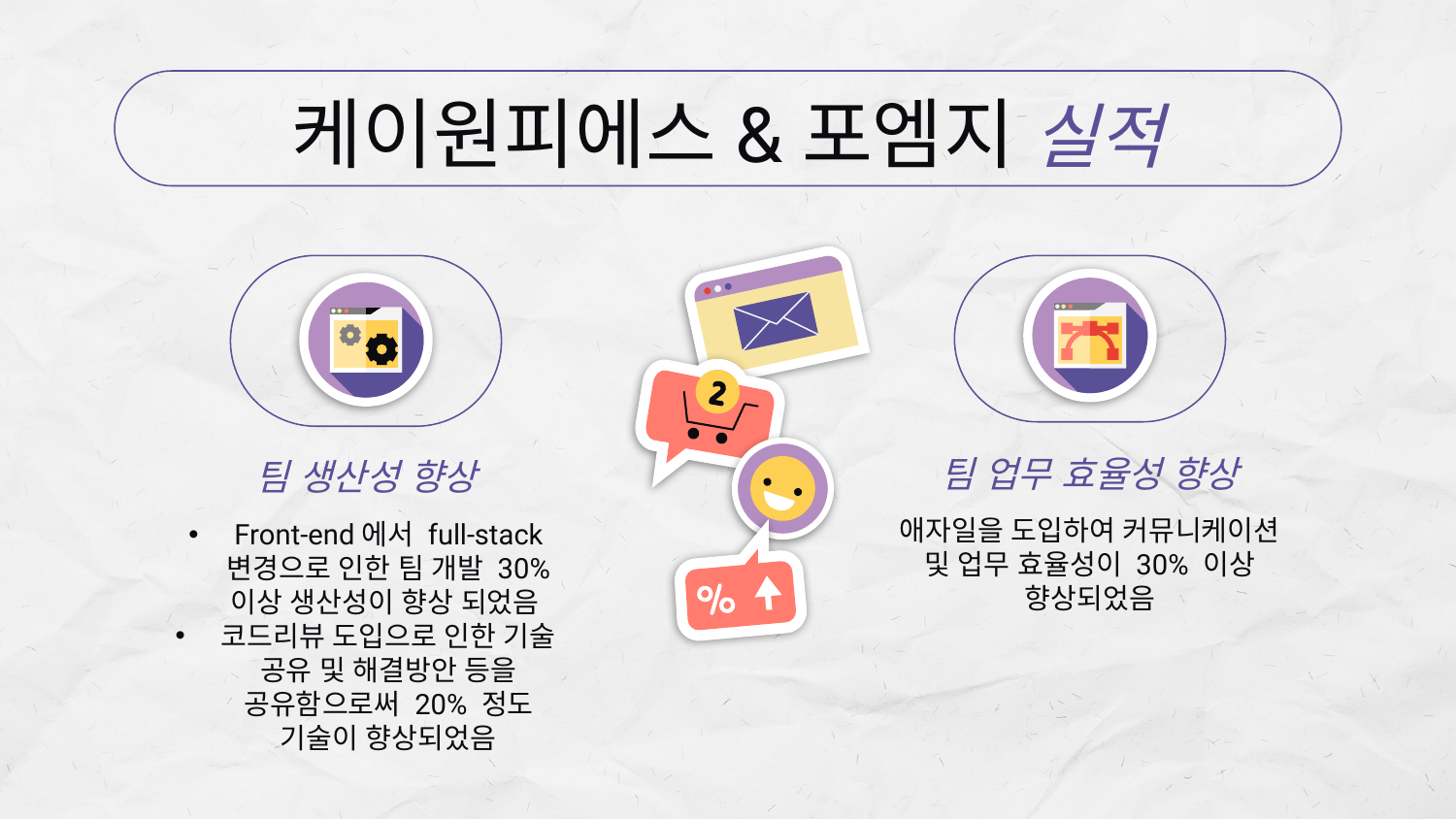

# 케이원피에스&포엠지 실적

팀 업무 효율성 향상
팀 생산성 향상

애자일을 도입하여 커뮤니케이션 및 업무 효율성이 30% 이상 향상되었음
Front-end에서 full-stack 변경으로 인한 팀 개발 30% 이상 생산성이 향상 되었음
코드리뷰 도입으로 인한 기술 공유 및 해결방안 등을 공유함으로써 20% 정도 기술이 향상되었음